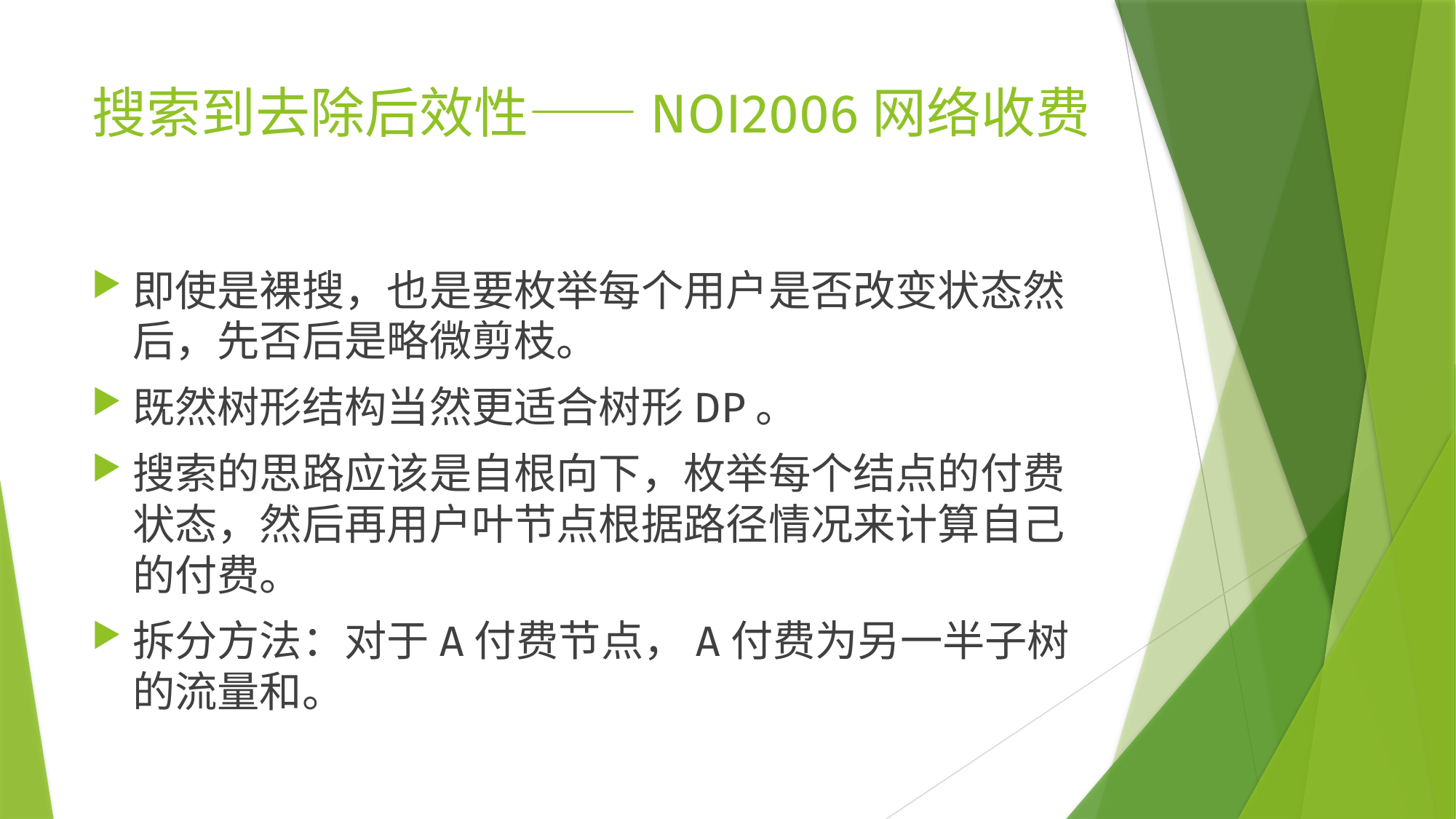

# 搜索到去除后效性——NOI2006网络收费
即使是裸搜，也是要枚举每个用户是否改变状态然后，先否后是略微剪枝。
既然树形结构当然更适合树形DP。
搜索的思路应该是自根向下，枚举每个结点的付费状态，然后再用户叶节点根据路径情况来计算自己的付费。
拆分方法：对于A付费节点，A付费为另一半子树的流量和。